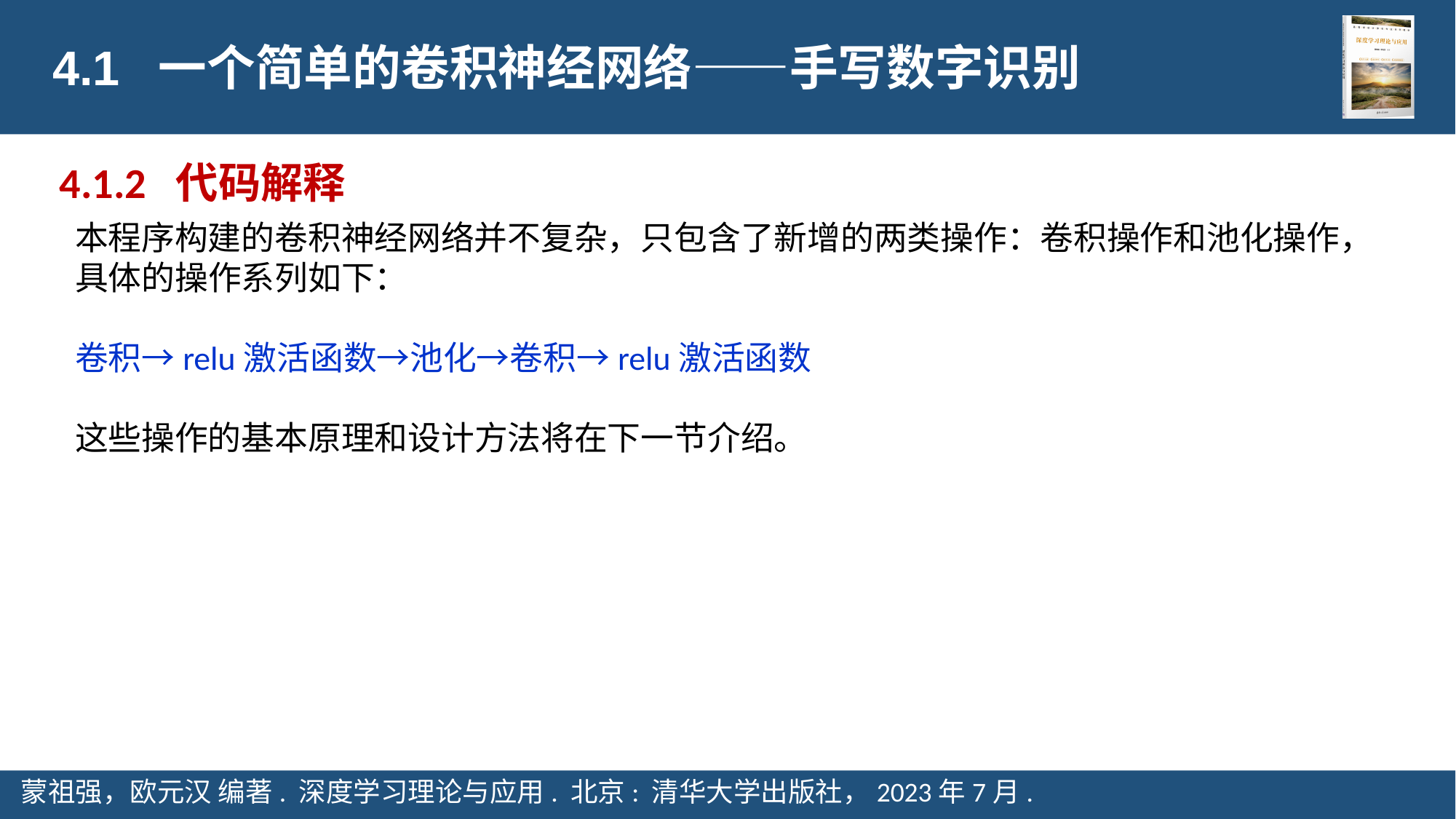

4.1  一个简单的卷积神经网络——手写数字识别
4.1.2  代码解释
本程序构建的卷积神经网络并不复杂，只包含了新增的两类操作：卷积操作和池化操作，具体的操作系列如下：

卷积→relu激活函数→池化→卷积→relu激活函数

这些操作的基本原理和设计方法将在下一节介绍。